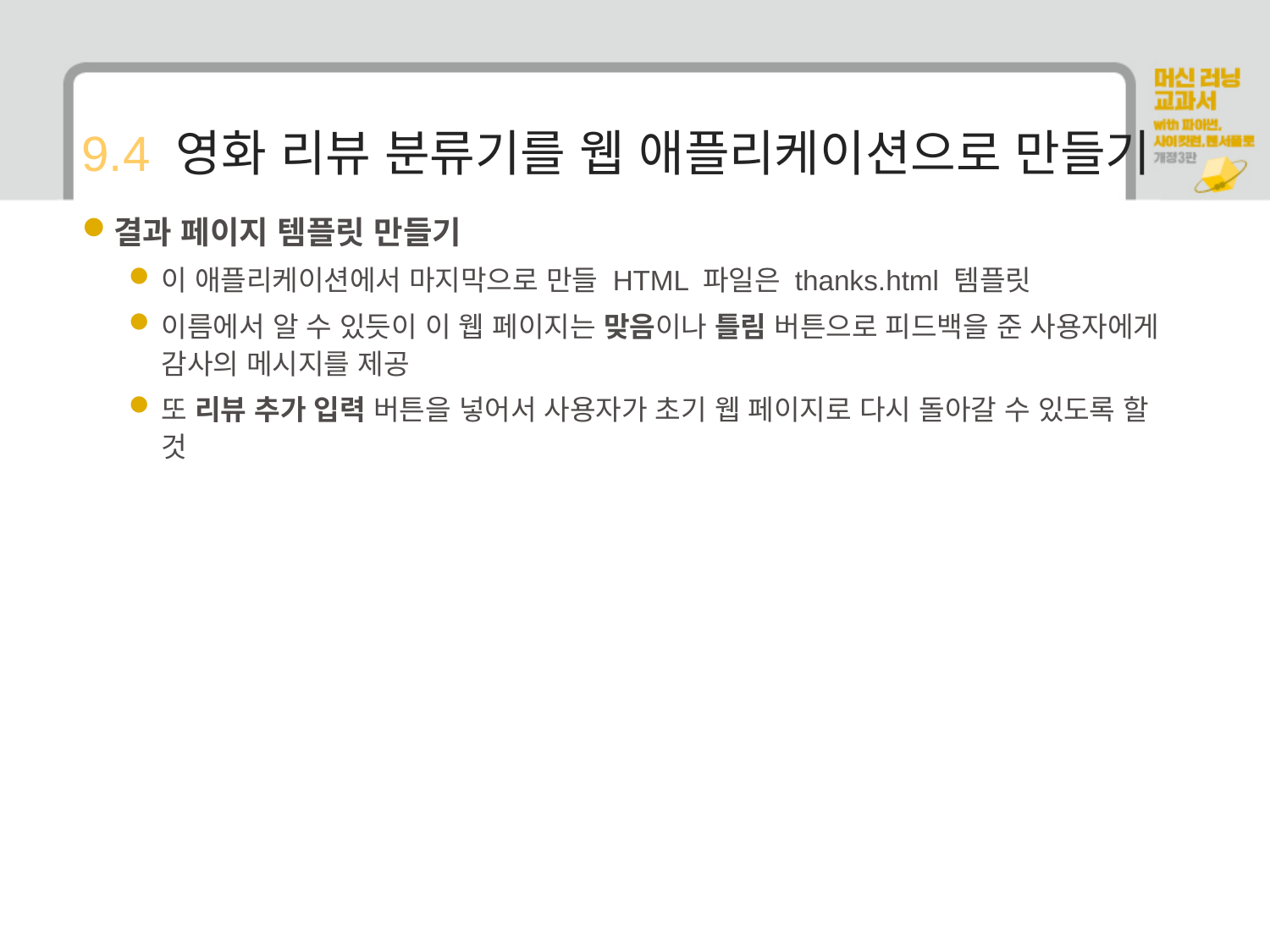

# 9.4 영화 리뷰 분류기를 웹 애플리케이션으로 만들기
결과 페이지 템플릿 만들기
이 애플리케이션에서 마지막으로 만들 HTML 파일은 thanks.html 템플릿
이름에서 알 수 있듯이 이 웹 페이지는 맞음이나 틀림 버튼으로 피드백을 준 사용자에게 감사의 메시지를 제공
또 리뷰 추가 입력 버튼을 넣어서 사용자가 초기 웹 페이지로 다시 돌아갈 수 있도록 할 것